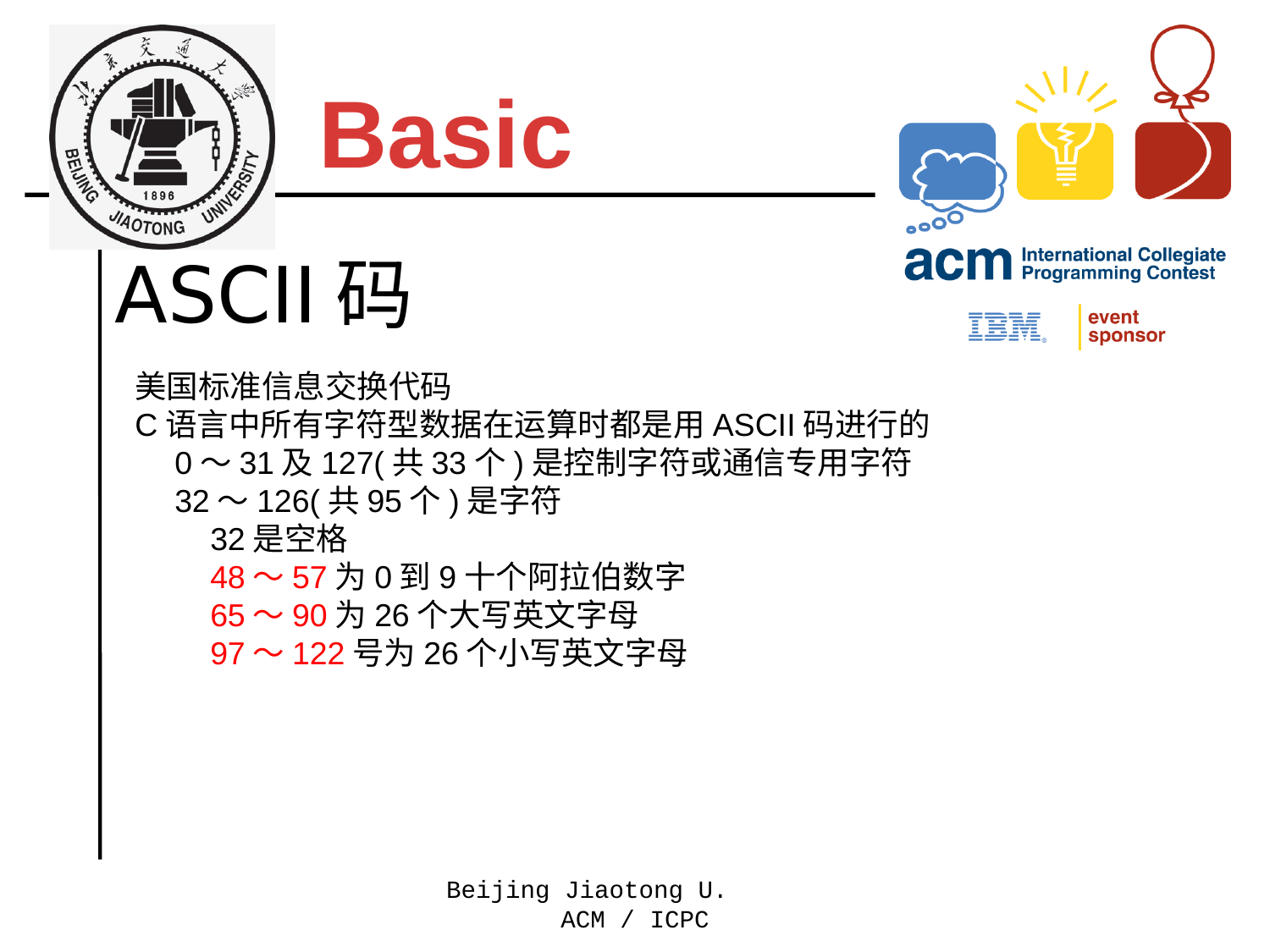

Basic
# ASCII码
美国标准信息交换代码
C语言中所有字符型数据在运算时都是用ASCII码进行的
	0～31及127(共33个)是控制字符或通信专用字符
	32～126(共95个)是字符
	    32是空格
	    48～57为0到9十个阿拉伯数字
	    65～90为26个大写英文字母
	    97～122号为26个小写英文字母